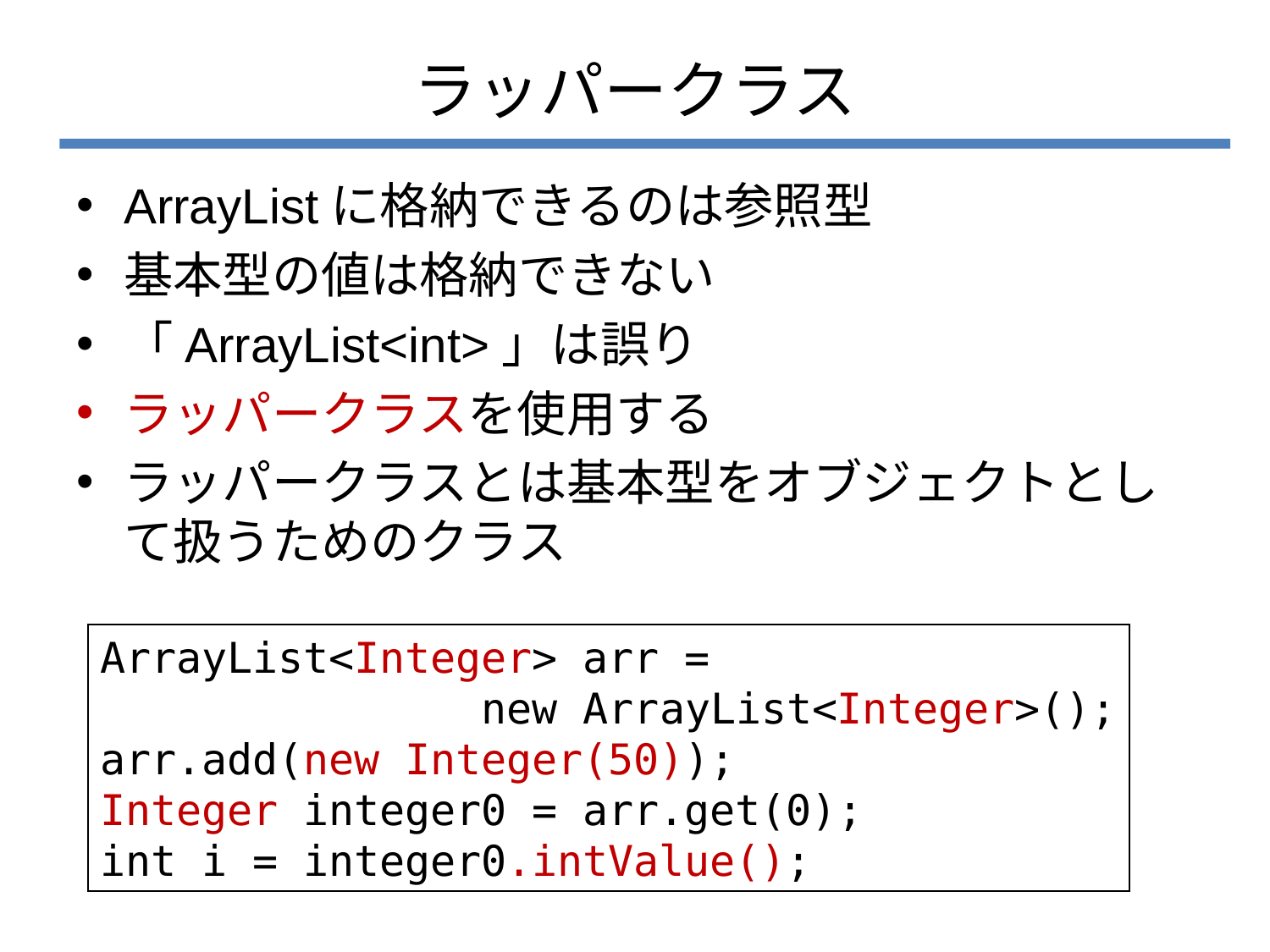

# ラッパークラス
ArrayListに格納できるのは参照型
基本型の値は格納できない
「ArrayList<int>」は誤り
ラッパークラスを使用する
ラッパークラスとは基本型をオブジェクトとして扱うためのクラス
ArrayList<Integer> arr =
               new ArrayList<Integer>();
arr.add(new Integer(50));
Integer integer0 = arr.get(0);
int i = integer0.intValue();